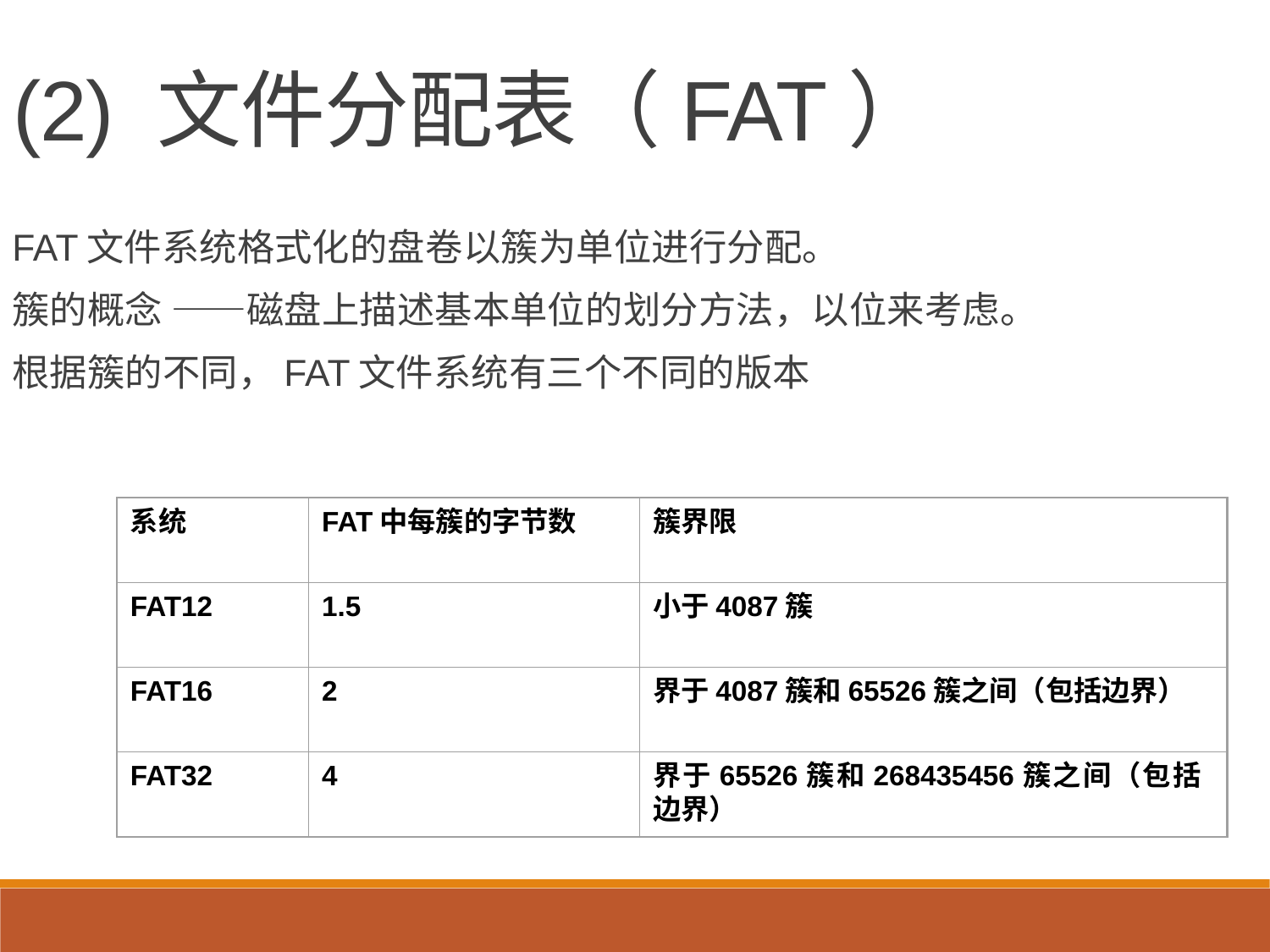

(2) 文件分配表（FAT）
FAT文件系统格式化的盘卷以簇为单位进行分配。
簇的概念 ——磁盘上描述基本单位的划分方法，以位来考虑。
根据簇的不同，FAT文件系统有三个不同的版本

系统

FAT中每簇的字节数

簇界限

FAT12

1.5

小于4087簇

FAT16

2

界于4087簇和65526簇之间（包括边界）

FAT32

4

界于65526簇和268435456簇之间（包括边界）